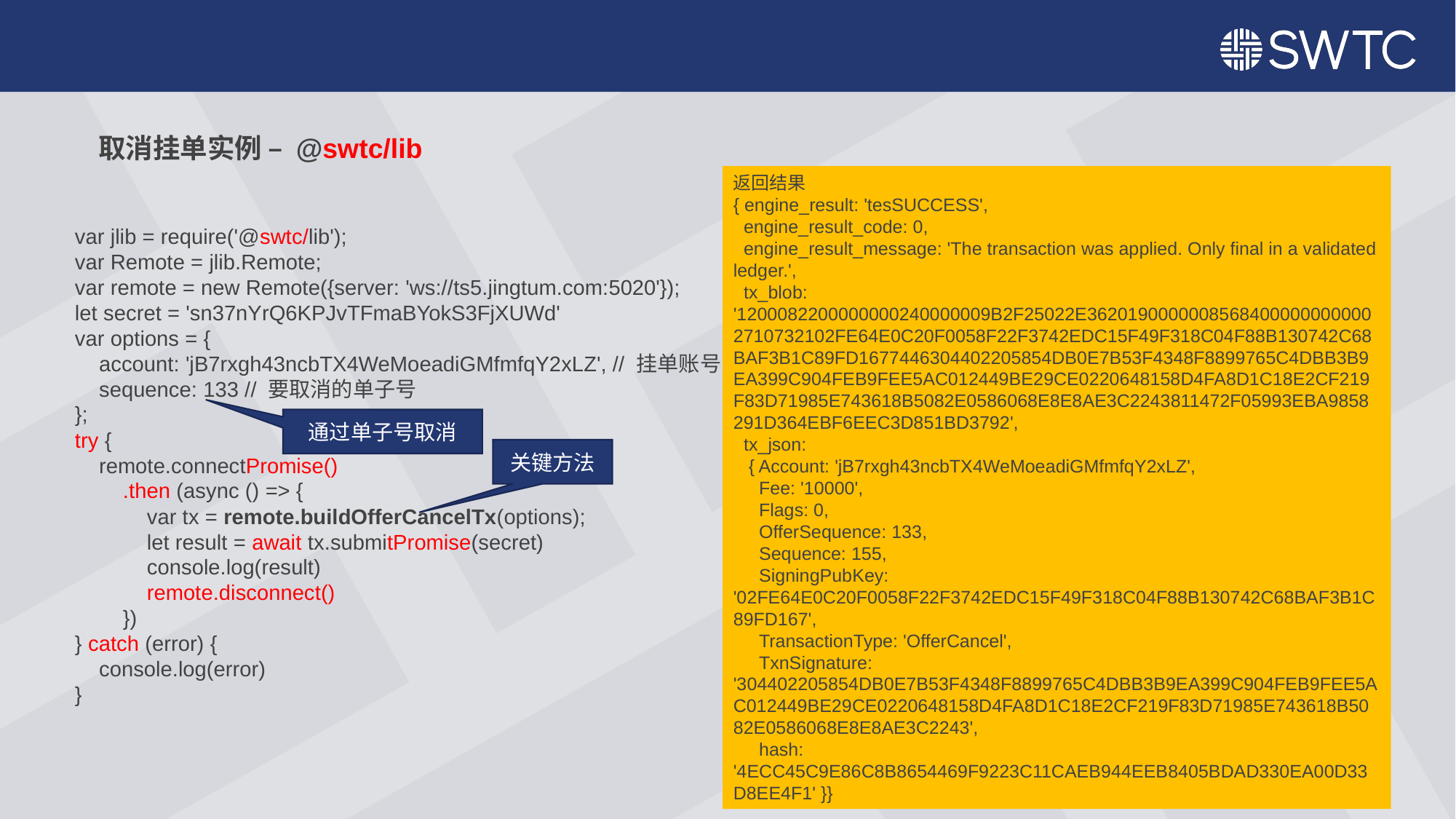

取消挂单实例 – @swtc/lib
返回结果
{ engine_result: 'tesSUCCESS',
  engine_result_code: 0,
  engine_result_message: 'The transaction was applied. Only final in a validated ledger.',
  tx_blob: '1200082200000000240000009B2F25022E36201900000085684000000000002710732102FE64E0C20F0058F22F3742EDC15F49F318C04F88B130742C68BAF3B1C89FD1677446304402205854DB0E7B53F4348F8899765C4DBB3B9EA399C904FEB9FEE5AC012449BE29CE0220648158D4FA8D1C18E2CF219F83D71985E743618B5082E0586068E8E8AE3C2243811472F05993EBA9858291D364EBF6EEC3D851BD3792',
  tx_json:
   { Account: 'jB7rxgh43ncbTX4WeMoeadiGMfmfqY2xLZ',
     Fee: '10000',
     Flags: 0,
     OfferSequence: 133,
     Sequence: 155,
     SigningPubKey: '02FE64E0C20F0058F22F3742EDC15F49F318C04F88B130742C68BAF3B1C89FD167',
     TransactionType: 'OfferCancel',
     TxnSignature: '304402205854DB0E7B53F4348F8899765C4DBB3B9EA399C904FEB9FEE5AC012449BE29CE0220648158D4FA8D1C18E2CF219F83D71985E743618B5082E0586068E8E8AE3C2243',
     hash: '4ECC45C9E86C8B8654469F9223C11CAEB944EEB8405BDAD330EA00D33D8EE4F1' }}
var jlib = require('@swtc/lib');
var Remote = jlib.Remote;
var remote = new Remote({server: 'ws://ts5.jingtum.com:5020'});
let secret = 'sn37nYrQ6KPJvTFmaBYokS3FjXUWd'
var options = {
    account: 'jB7rxgh43ncbTX4WeMoeadiGMfmfqY2xLZ', // 挂单账号
    sequence: 133 // 要取消的单子号
};
try {
    remote.connectPromise()
        .then (async () => {
            var tx = remote.buildOfferCancelTx(options);
            let result = await tx.submitPromise(secret)
            console.log(result)
            remote.disconnect()
        })
} catch (error) {
    console.log(error)
}
通过单子号取消
关键方法